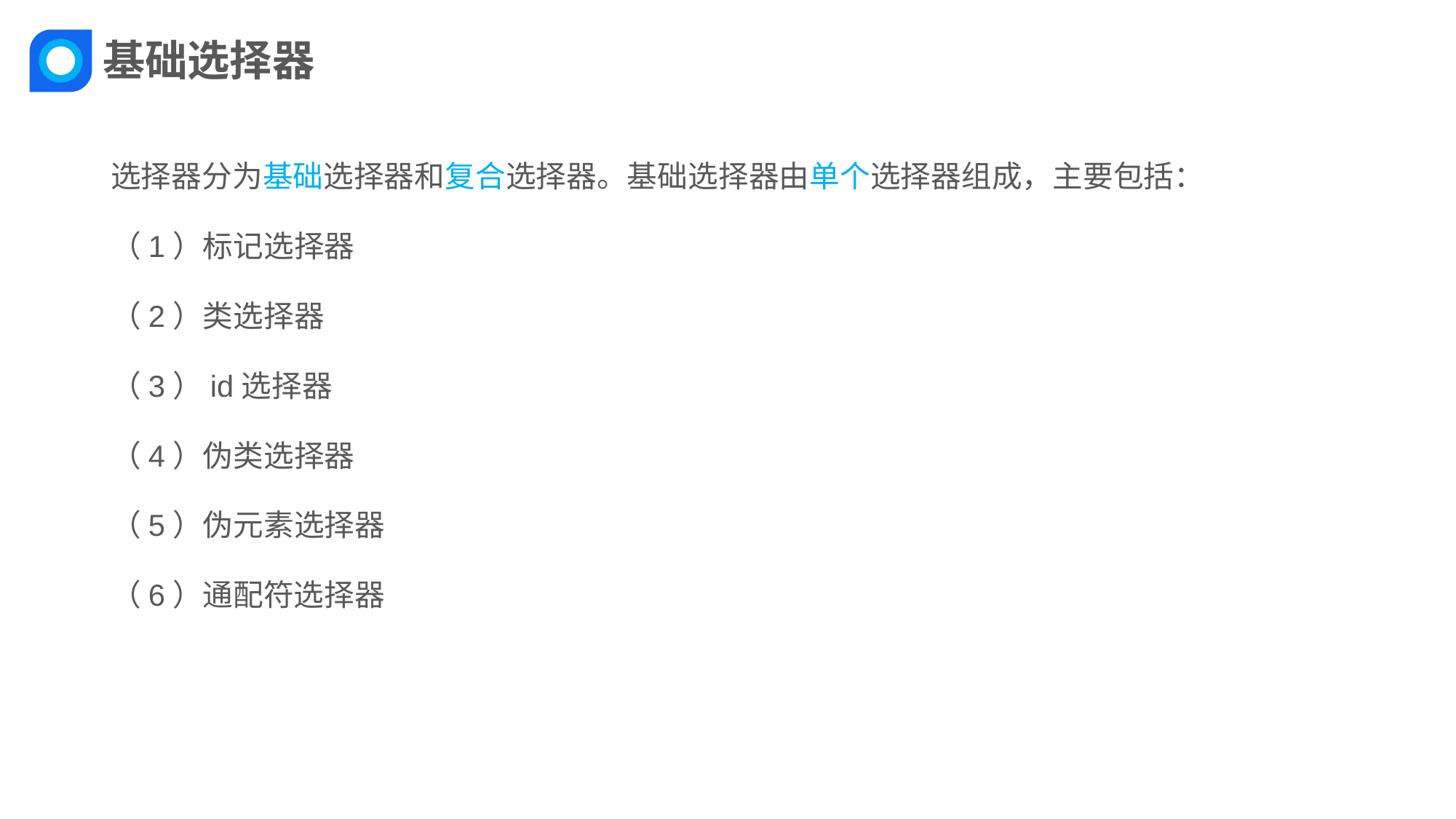

基础选择器

选择器分为基础选择器和复合选择器。基础选择器由单个选择器组成，主要包括：
（1）标记选择器
（2）类选择器
（3）id选择器
（4）伪类选择器
（5）伪元素选择器
（6）通配符选择器